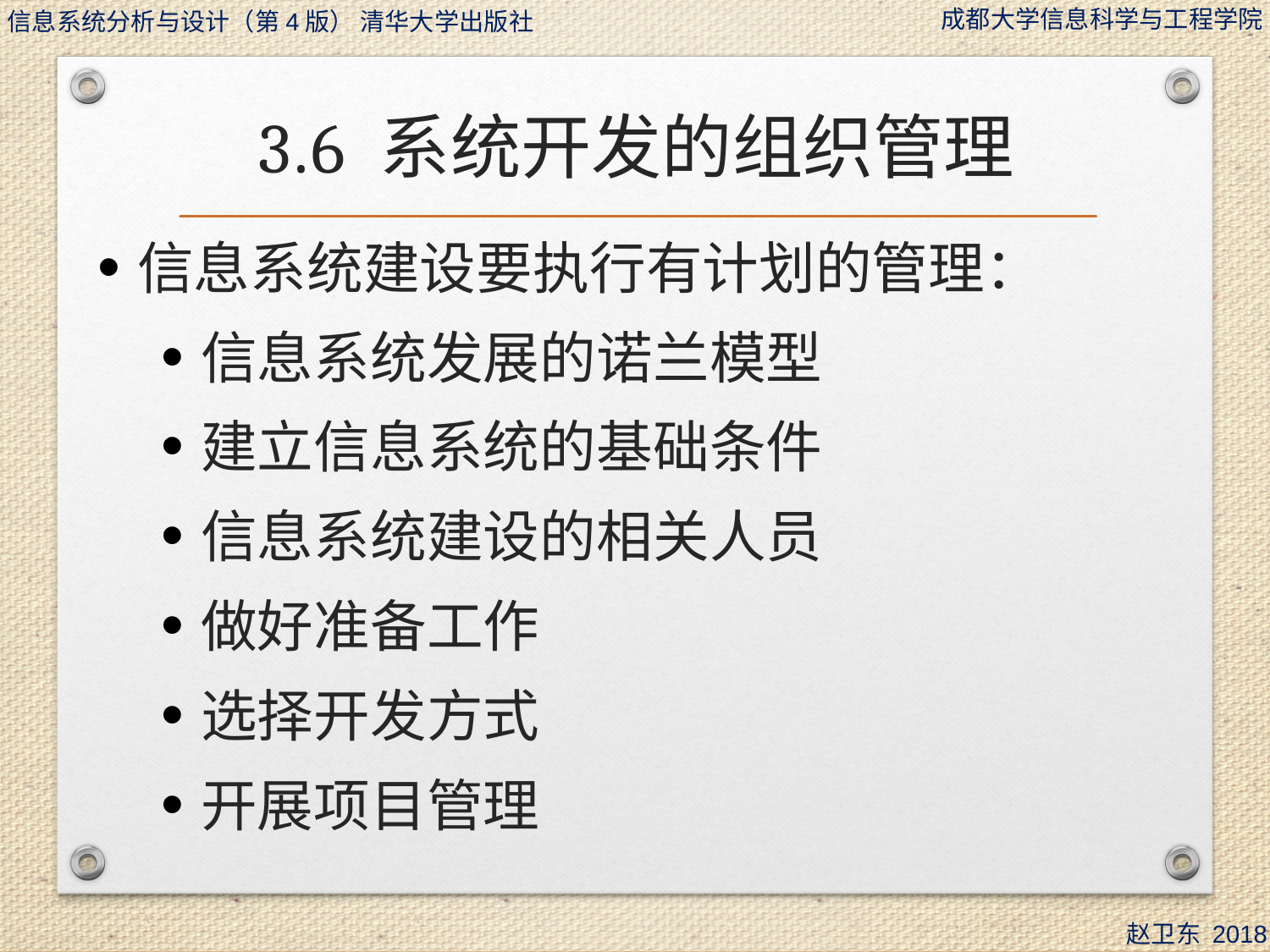

# 3.6 系统开发的组织管理
信息系统建设要执行有计划的管理：
信息系统发展的诺兰模型
建立信息系统的基础条件
信息系统建设的相关人员
做好准备工作
选择开发方式
开展项目管理